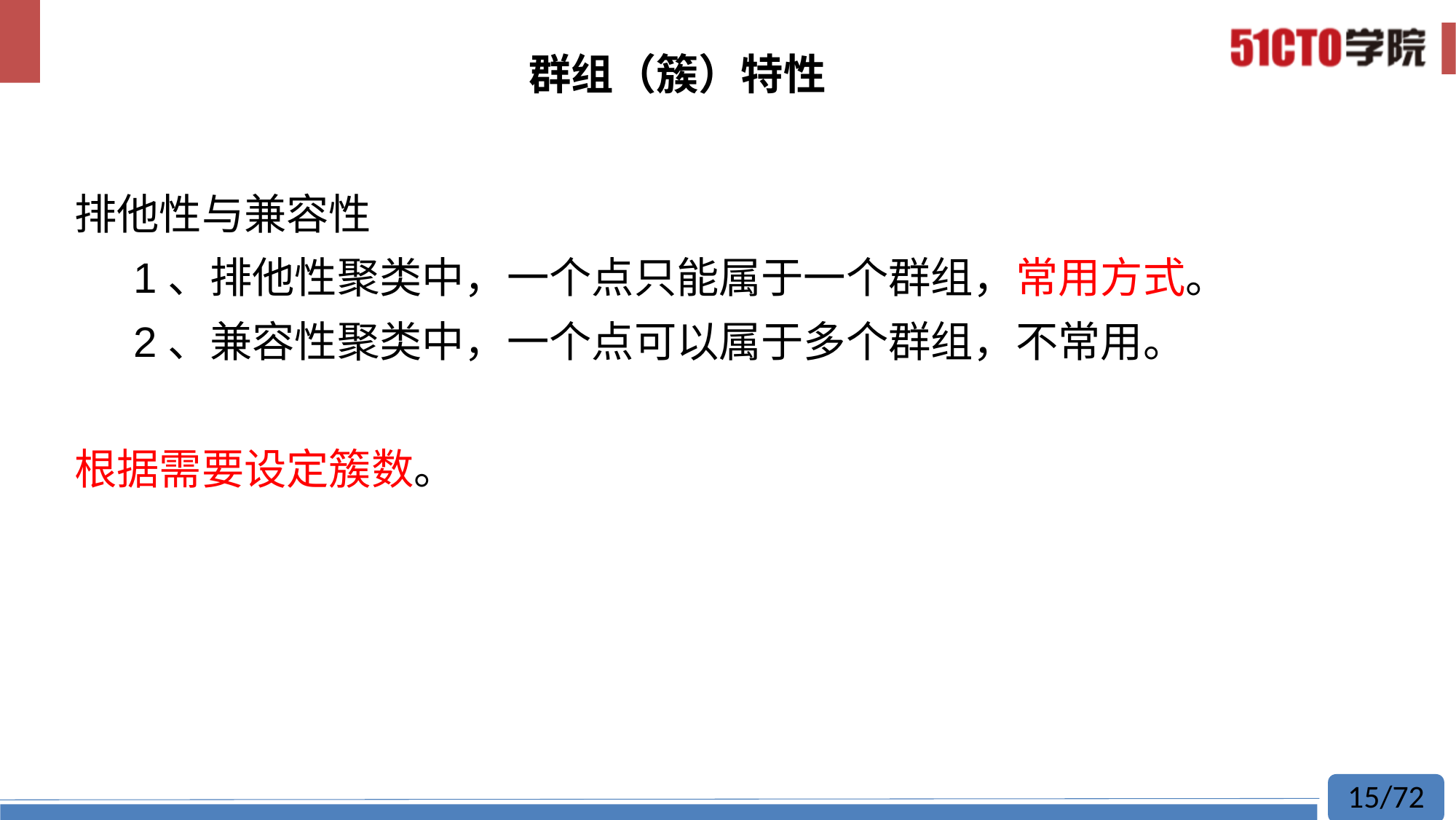

# 群组（簇）特性
排他性与兼容性
     1、排他性聚类中，一个点只能属于一个群组，常用方式。
     2、兼容性聚类中，一个点可以属于多个群组，不常用。

根据需要设定簇数。